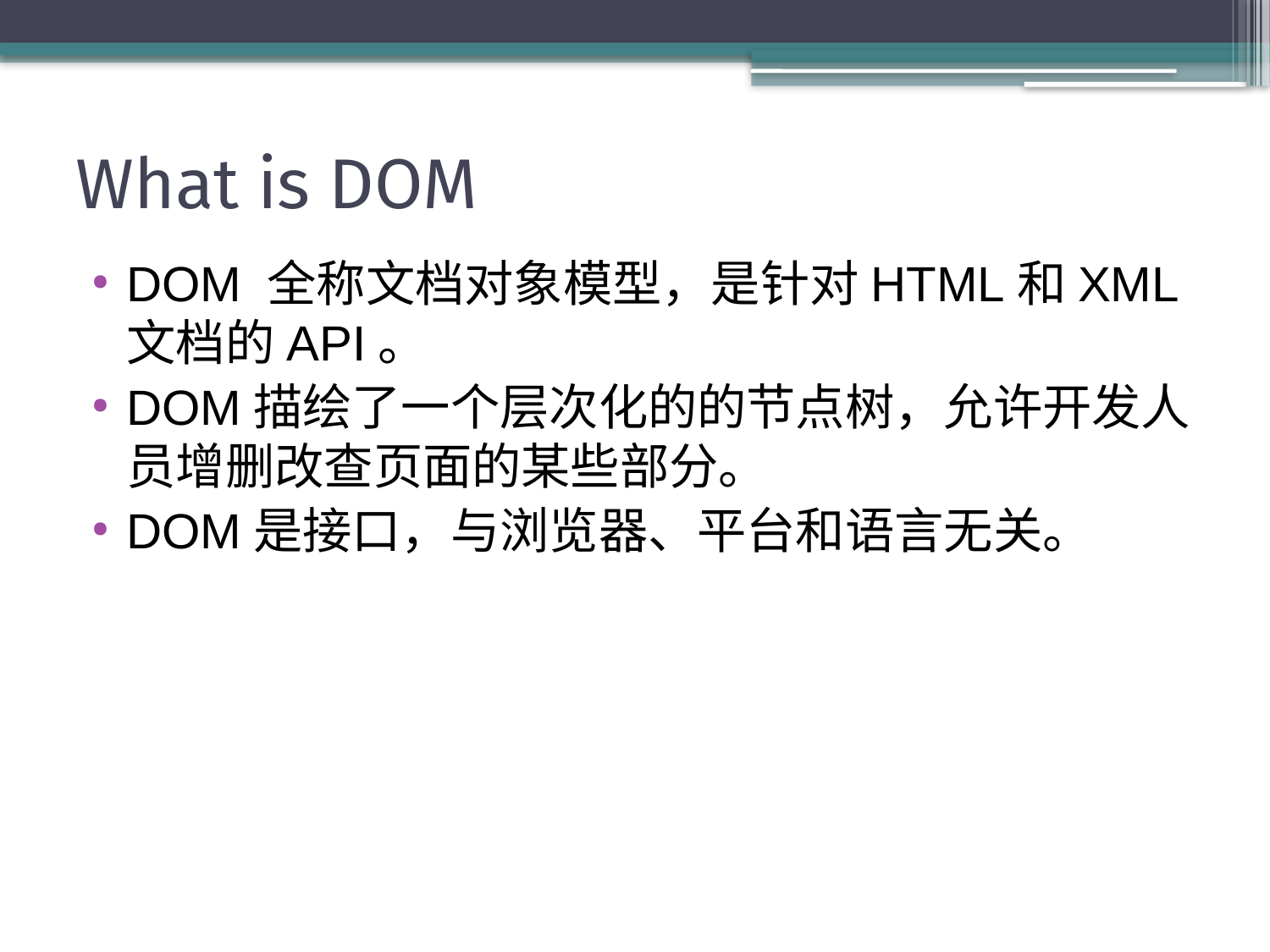

# What is DOM
DOM 全称文档对象模型，是针对HTML和XML文档的API。
DOM描绘了一个层次化的的节点树，允许开发人员增删改查页面的某些部分。
DOM是接口，与浏览器、平台和语言无关。